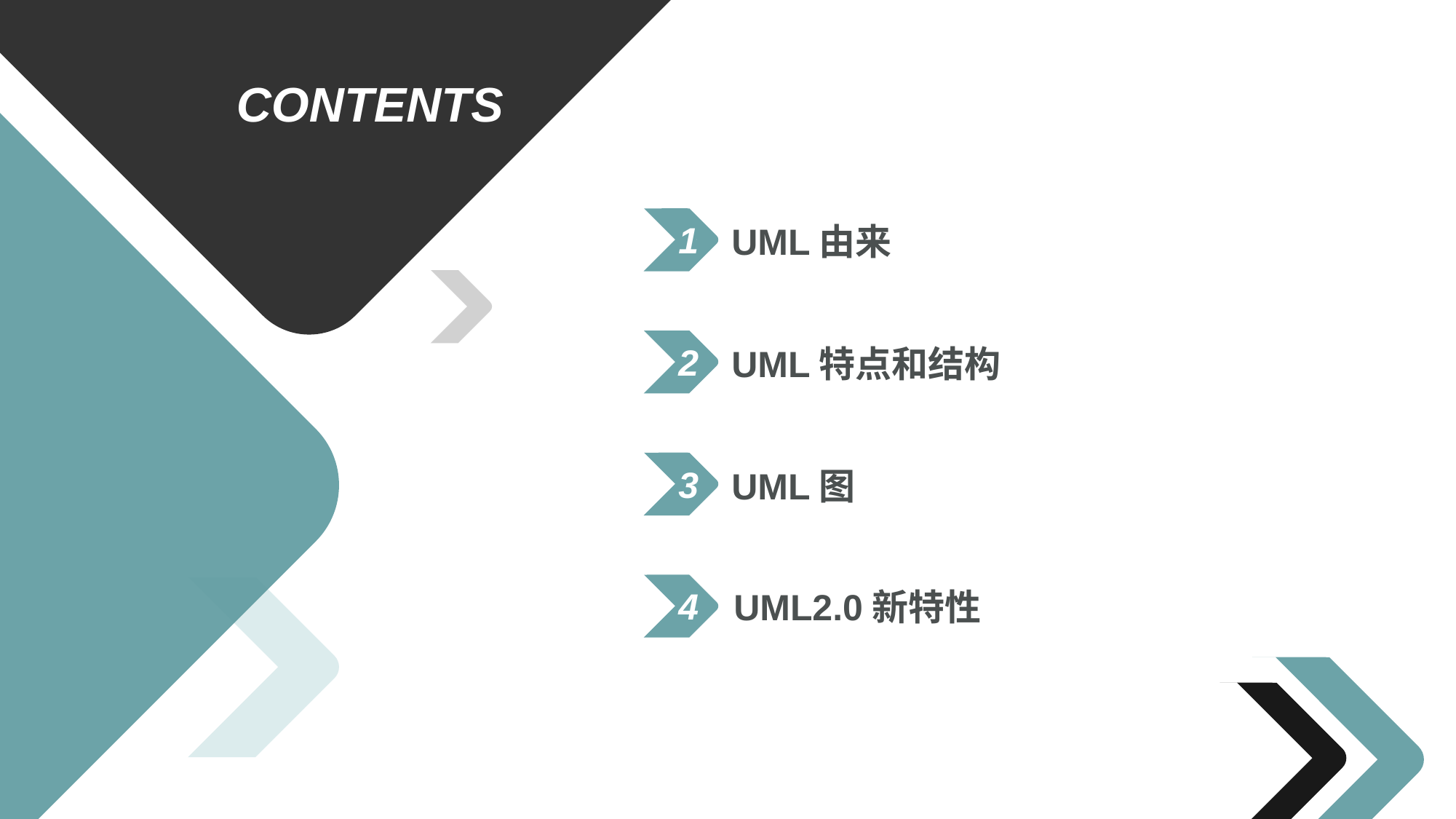

CONTENTS

1
UML由来

2
UML特点和结构

3
UML图

4
UML2.0新特性